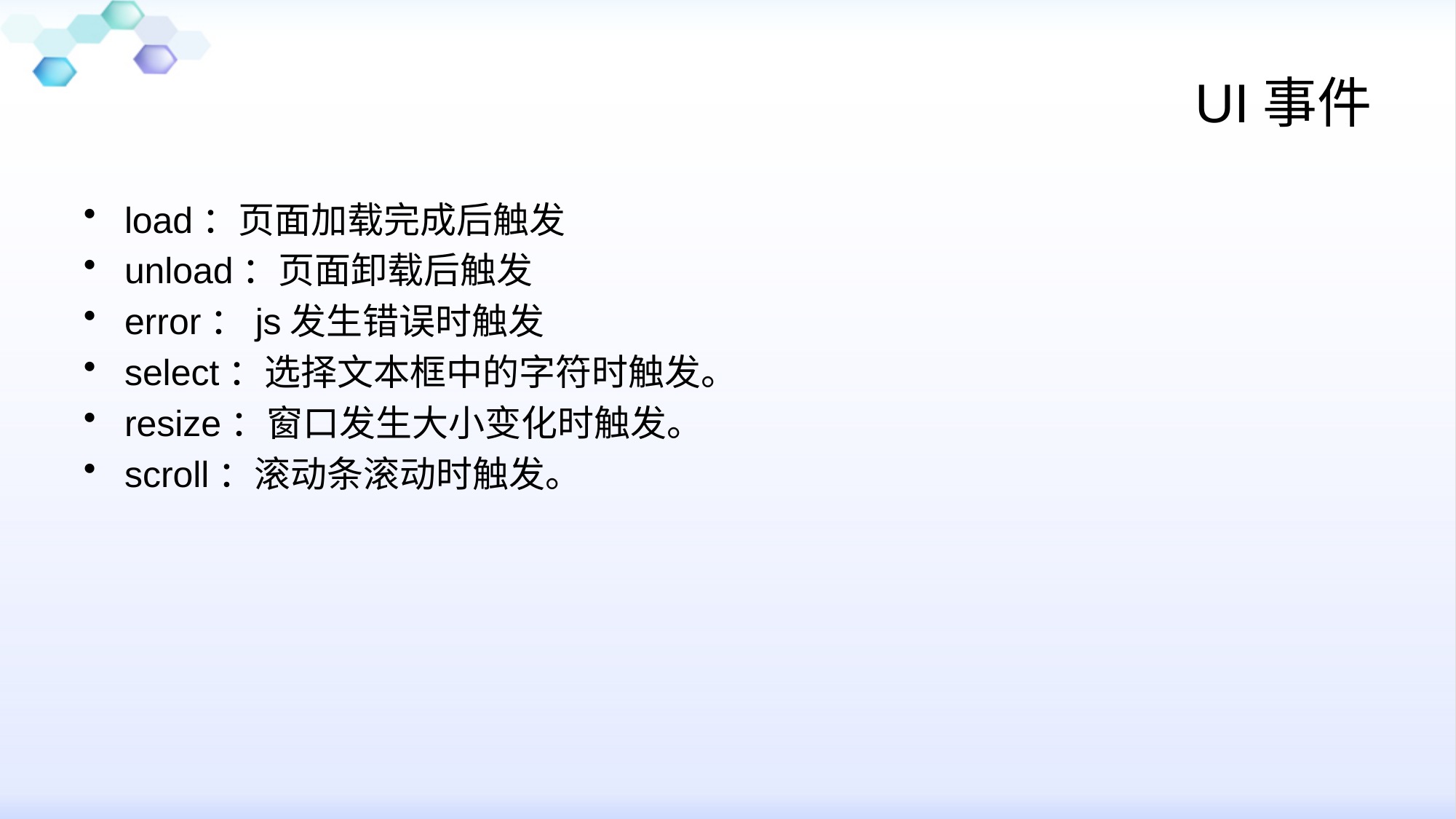

# UI事件
load：页面加载完成后触发
unload：页面卸载后触发
error：js发生错误时触发
select：选择文本框中的字符时触发。
resize：窗口发生大小变化时触发。
scroll：滚动条滚动时触发。